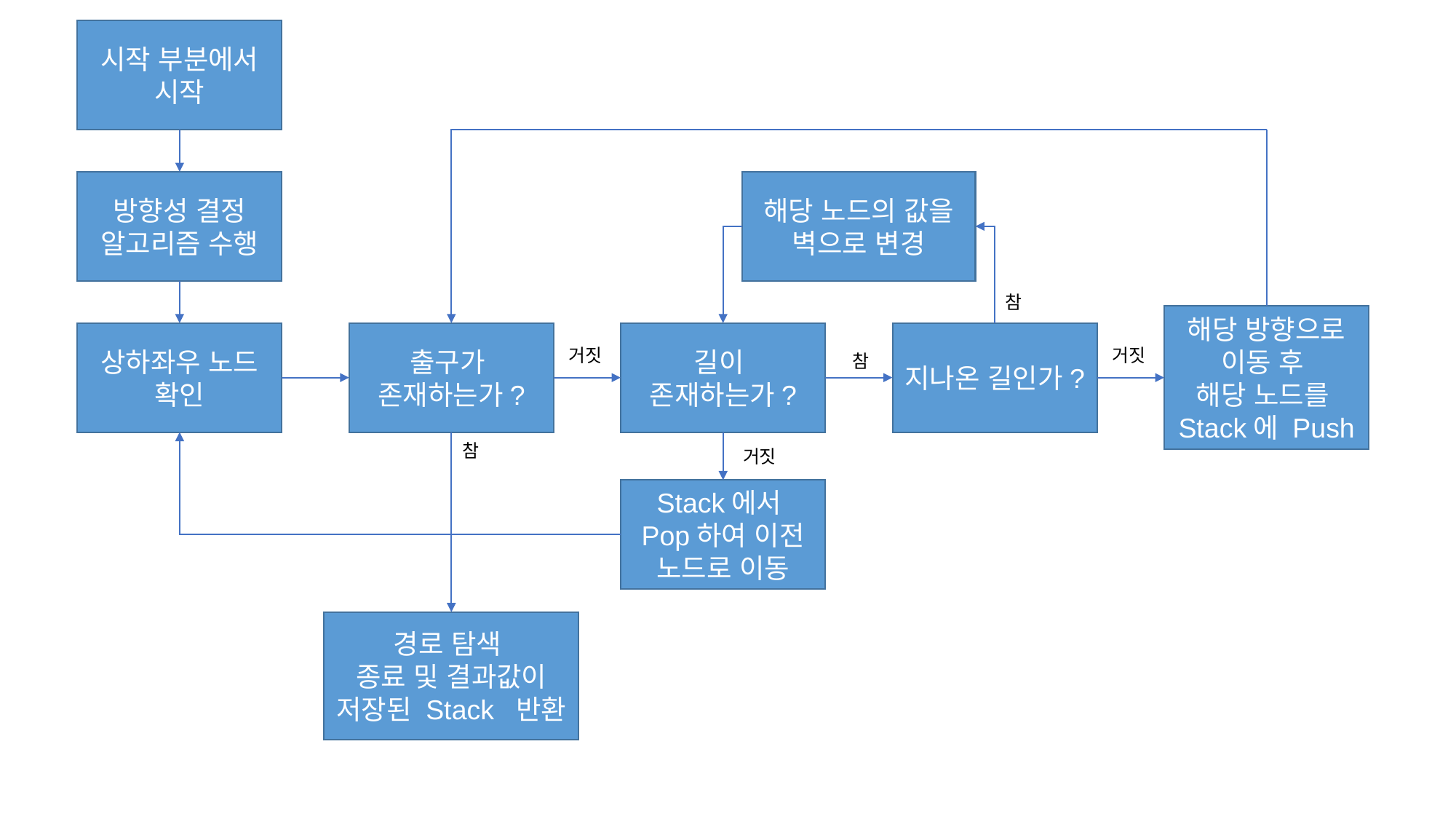

시작 부분에서
시작
방향성 결정 알고리즘 수행
해당 노드의 값을 벽으로 변경
참
해당 방향으로 이동 후
해당 노드를
Stack에 Push
상하좌우 노드
확인
출구가
존재하는가?
길이
존재하는가?
지나온 길인가?
거짓
거짓
참
참
거짓
Stack에서
Pop하여 이전 노드로 이동
경로 탐색
종료 및 결과값이 저장된 Stack  반환